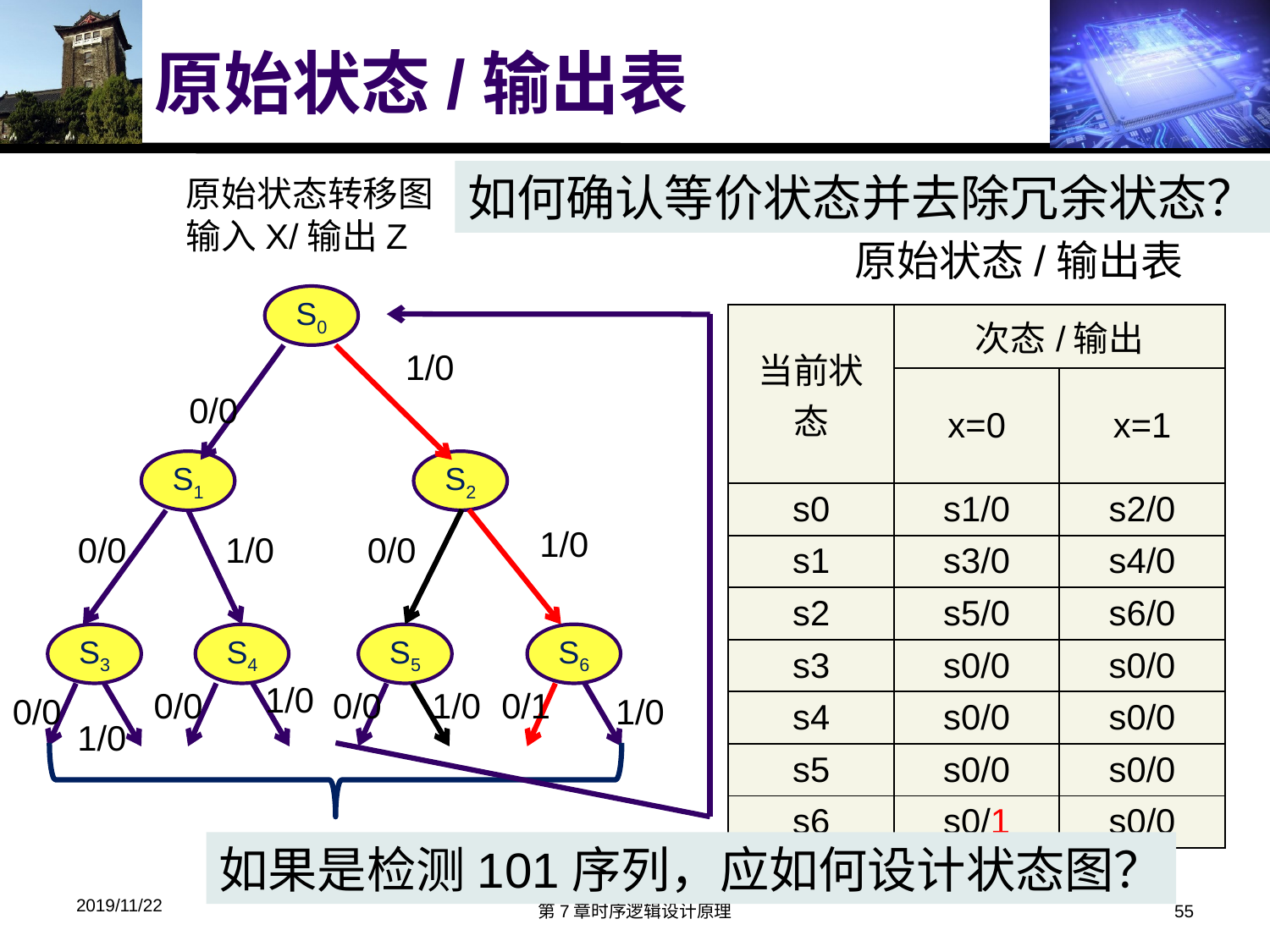

# 原始状态/输出表
如何确认等价状态并去除冗余状态？
原始状态转移图
输入X/输出Z
原始状态/输出表
S0
1/0
0/0
S1
S2

1/0
0/0
1/0
0/0
S3
S4
S5
S6
1/0
0/0
0/0
1/0
0/1
0/0
1/0
1/0
| 当前状态 | 次态/输出 |  |
| --- | --- | --- |
|  | x=0 | x=1 |
| s0 | s1/0 | s2/0 |
| s1 | s3/0 | s4/0 |
| s2 | s5/0 | s6/0 |
| s3 | s0/0 | s0/0 |
| s4 | s0/0 | s0/0 |
| s5 | s0/0 | s0/0 |
| s6 | s0/1 | s0/0 |
如果是检测101序列，应如何设计状态图？
2019/11/22
第7章时序逻辑设计原理
55